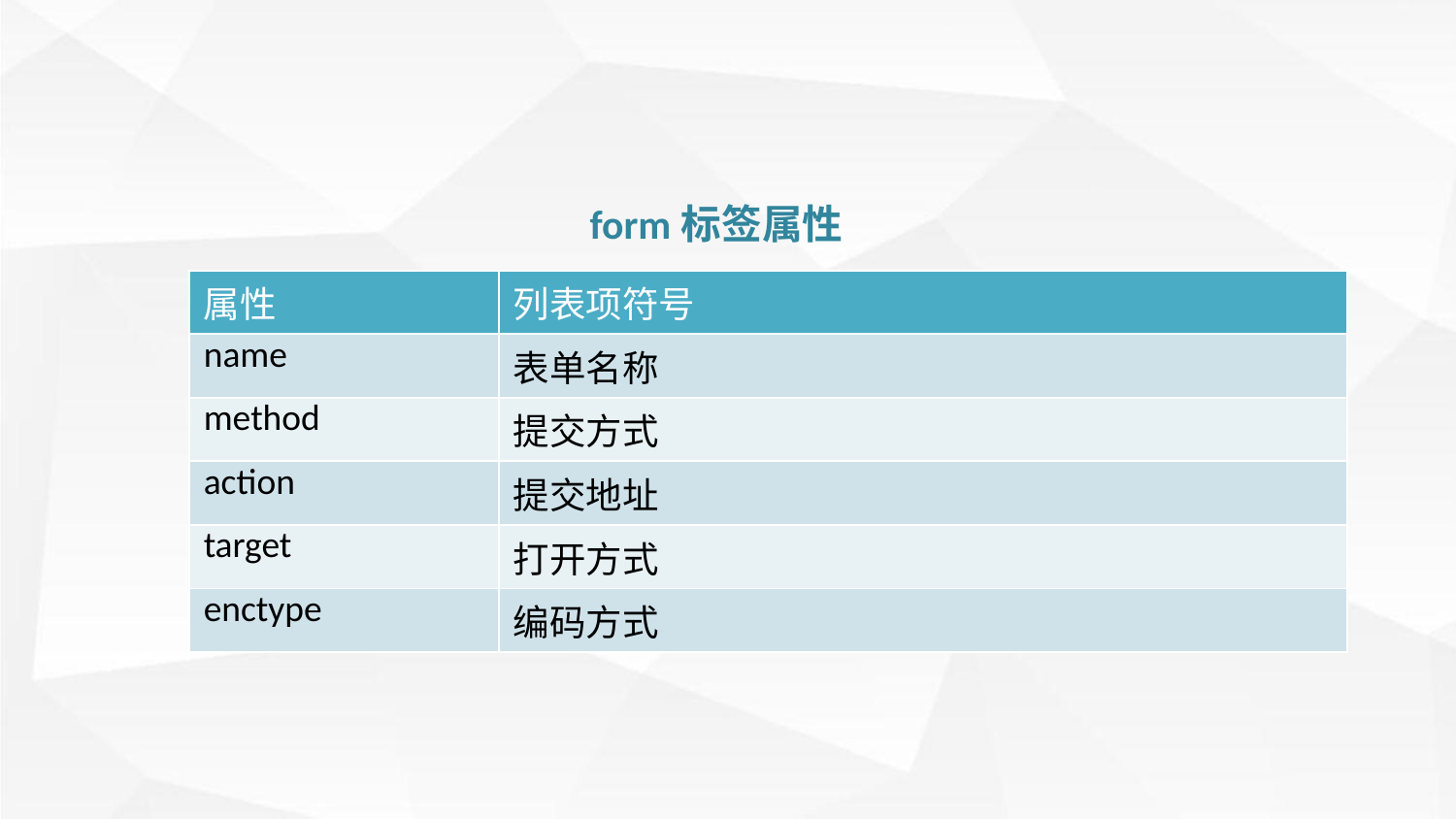

form标签属性
| 属性 | 列表项符号 |
| --- | --- |
| name | 表单名称 |
| method | 提交方式 |
| action | 提交地址 |
| target | 打开方式 |
| enctype | 编码方式 |